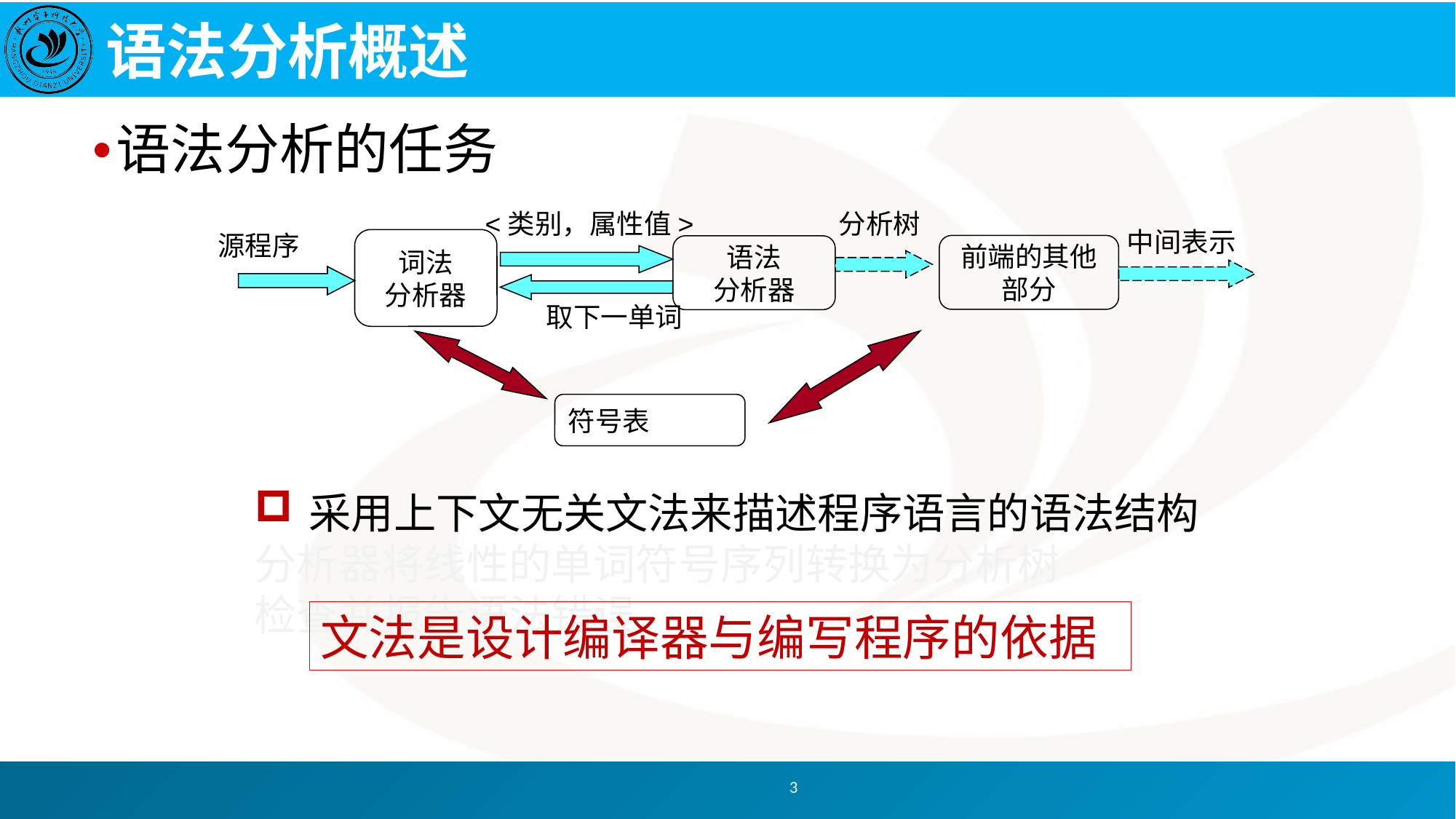

# 语法分析概述
语法分析的任务
<类别，属性值>
分析树
源程序
中间表示
词法
分析器
前端的其他部分
语法
分析器

取下一单词

符号表
采用上下文无关文法来描述程序语言的语法结构
分析器将线性的单词符号序列转换为分析树
检查并报告语法错误
文法是设计编译器与编写程序的依据
3